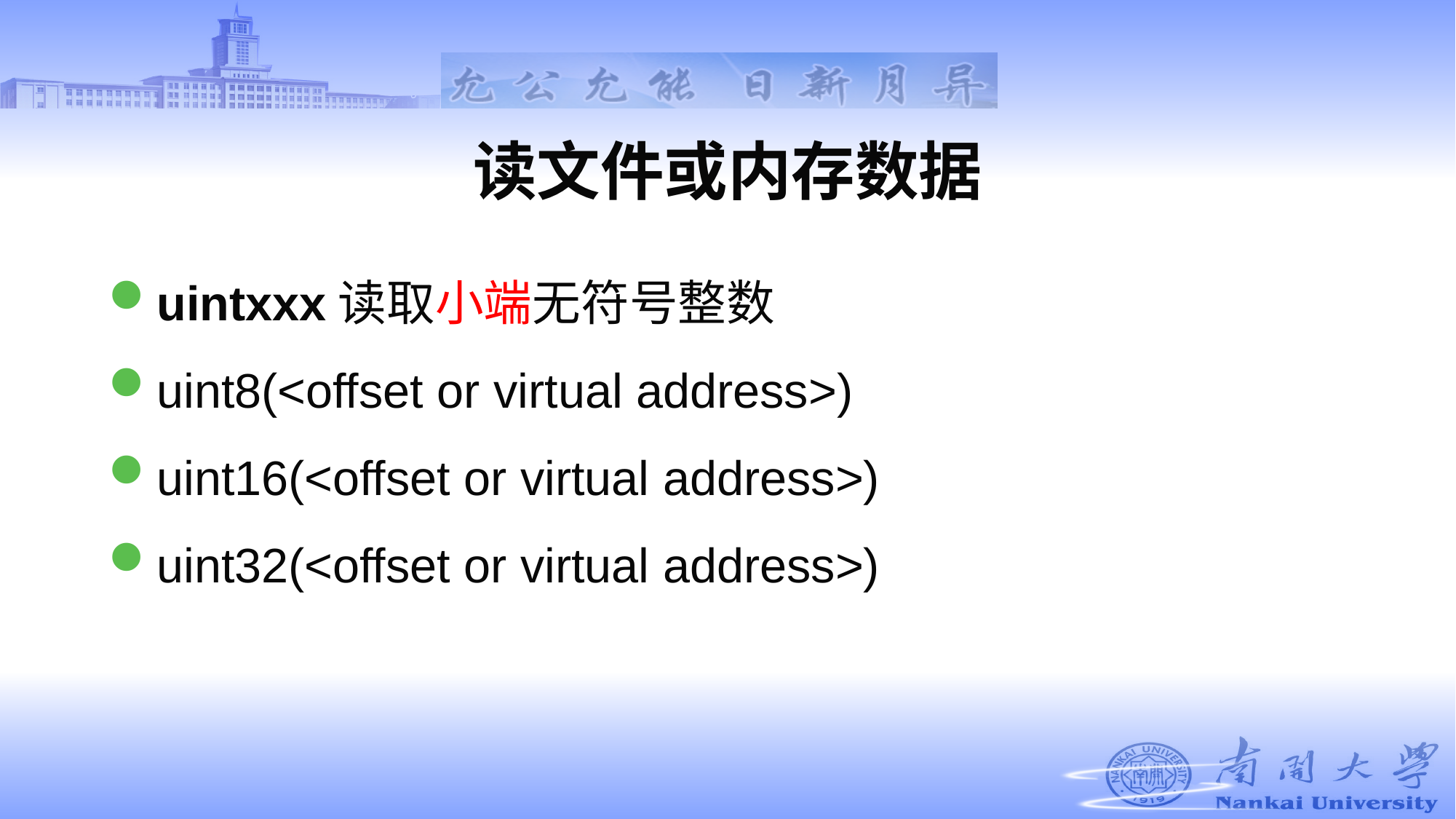

# 读文件或内存数据
uintxxx读取小端无符号整数
uint8(<offset or virtual address>)
uint16(<offset or virtual address>)
uint32(<offset or virtual address>)